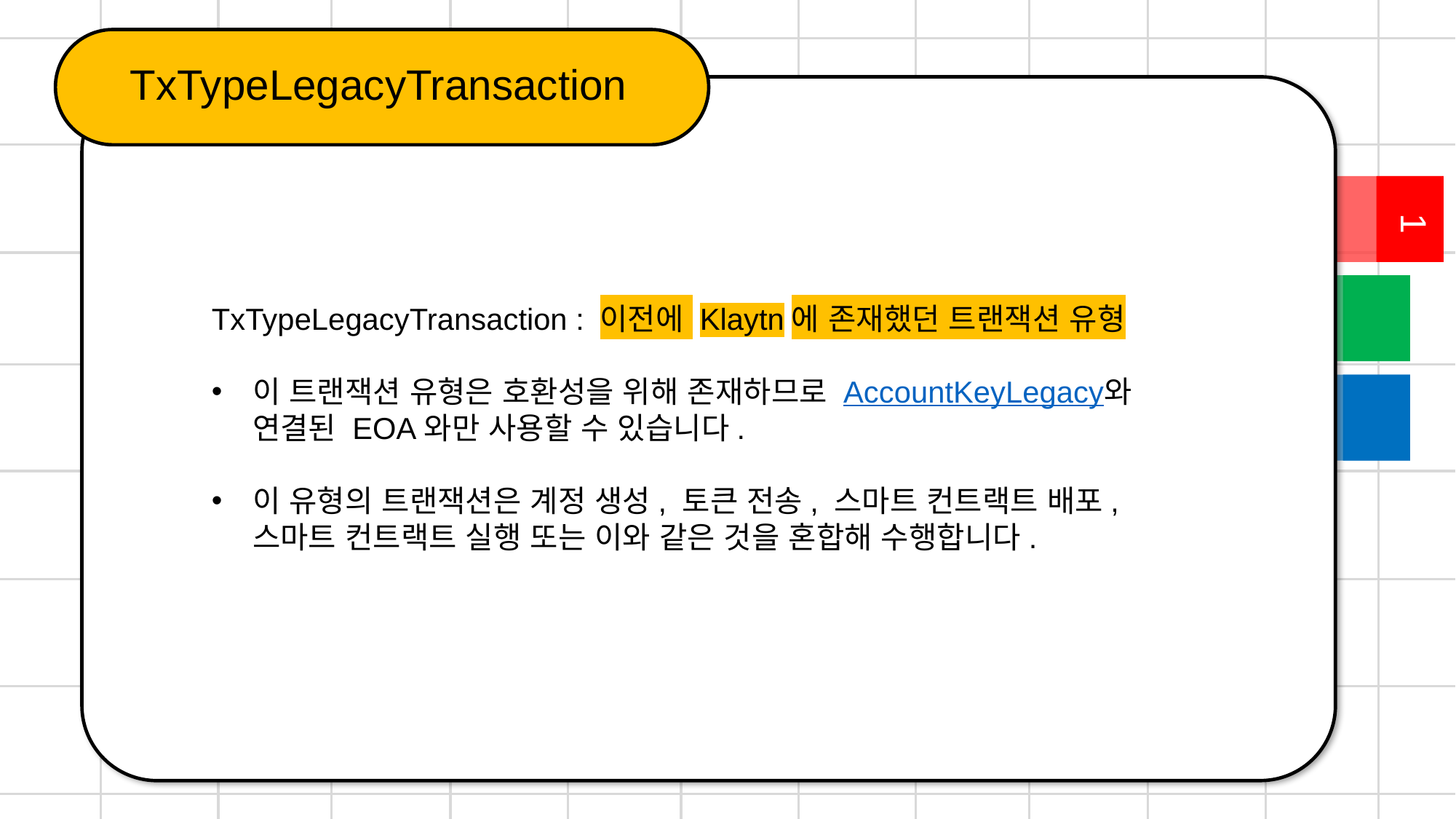

TxTypeLegacyTransaction

1

TxTypeLegacyTransaction : 이전에 Klaytn에 존재했던 트랜잭션 유형

이 트랜잭션 유형은 호환성을 위해 존재하므로 AccountKeyLegacy와 연결된 EOA와만 사용할 수 있습니다.

이 유형의 트랜잭션은 계정 생성, 토큰 전송, 스마트 컨트랙트 배포, 스마트 컨트랙트 실행 또는 이와 같은 것을 혼합해 수행합니다.